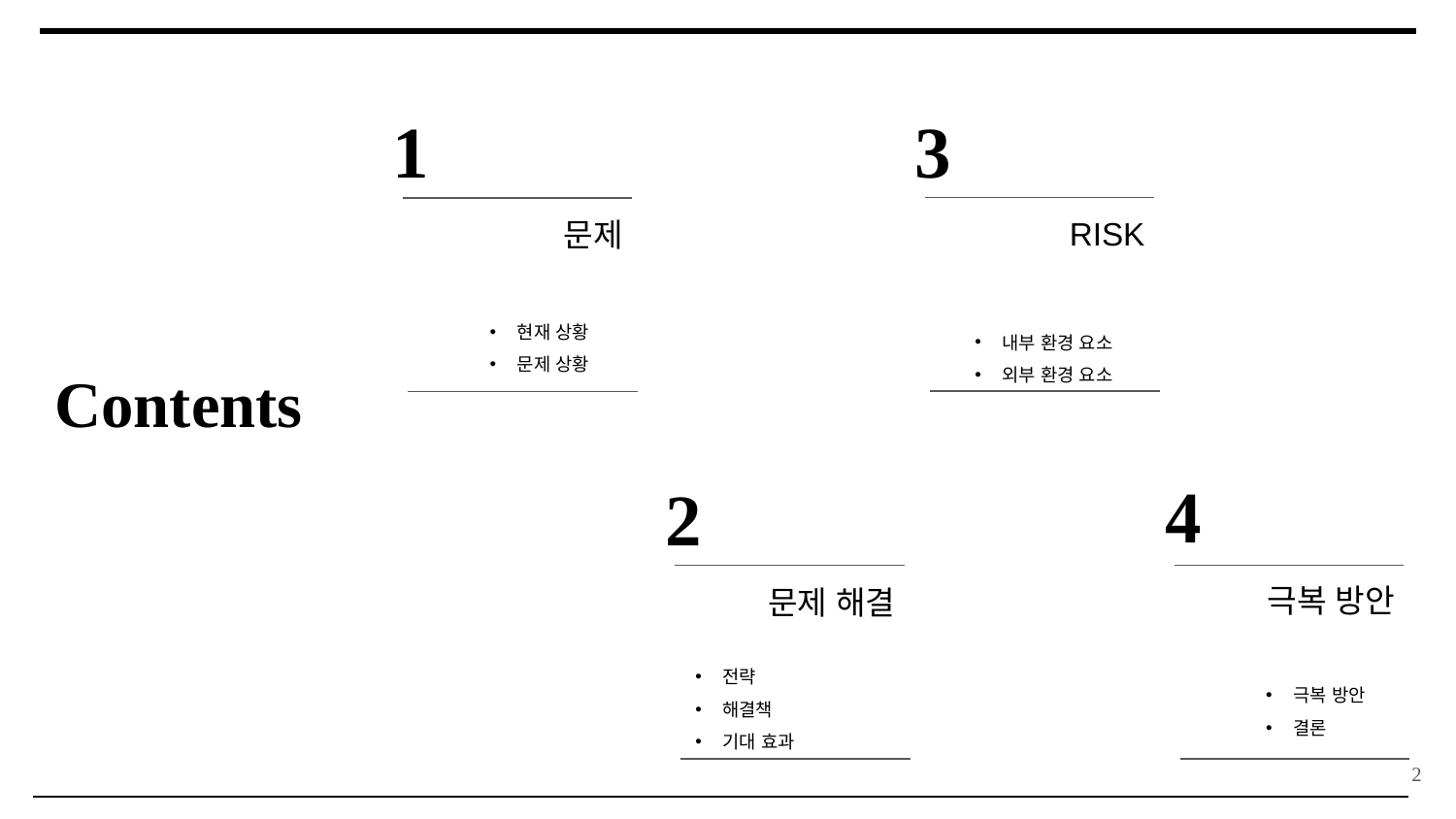

1
3
RISK
문제

현재 상황
문제 상황
내부 환경 요소
외부 환경 요소
Contents
4
2
극복 방안
문제 해결

극복 방안
결론
전략
해결책
기대 효과
2